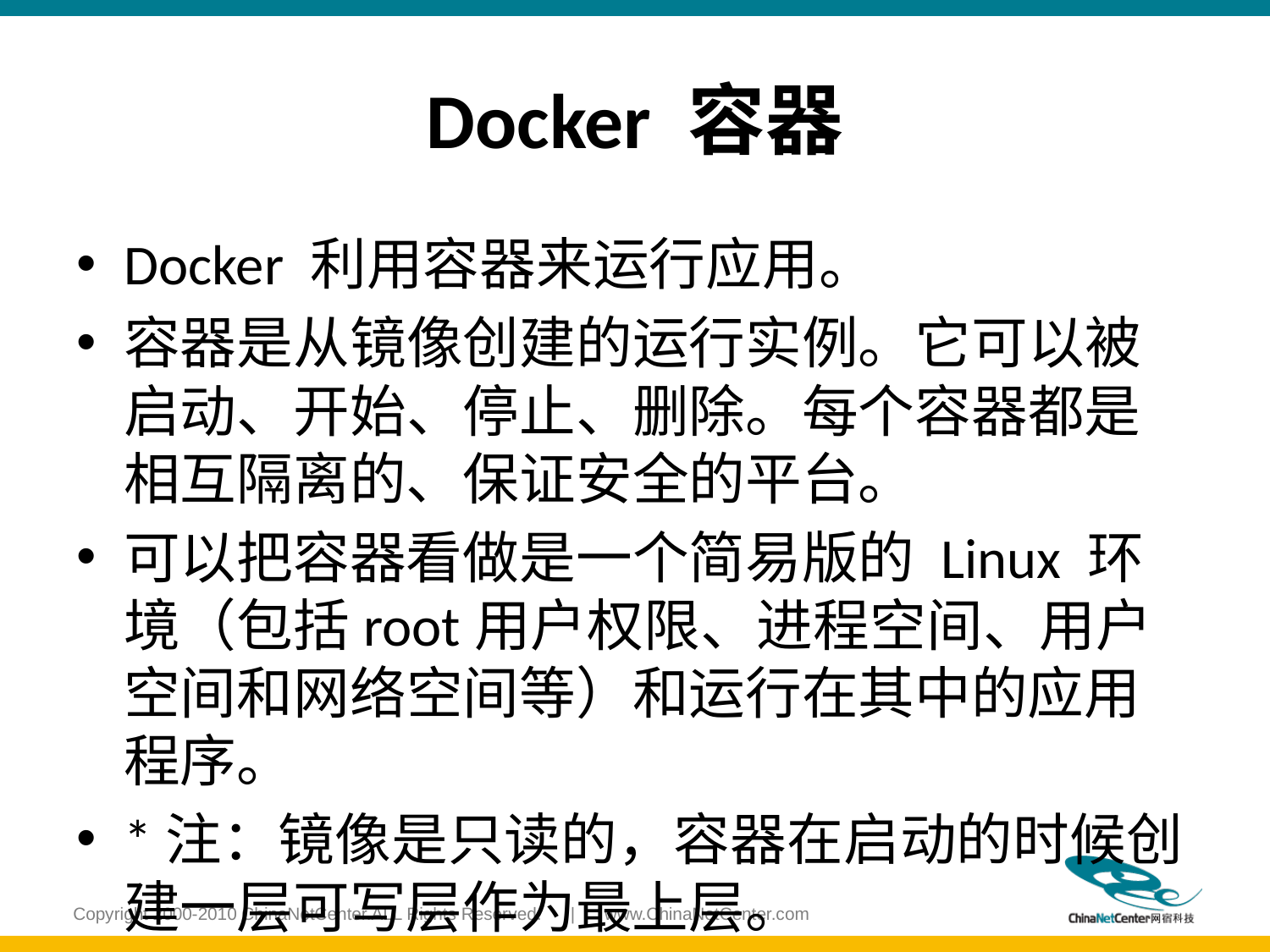

# Docker 容器
Docker 利用容器来运行应用。
容器是从镜像创建的运行实例。它可以被启动、开始、停止、删除。每个容器都是相互隔离的、保证安全的平台。
可以把容器看做是一个简易版的 Linux 环境（包括root用户权限、进程空间、用户空间和网络空间等）和运行在其中的应用程序。
*注：镜像是只读的，容器在启动的时候创建一层可写层作为最上层。